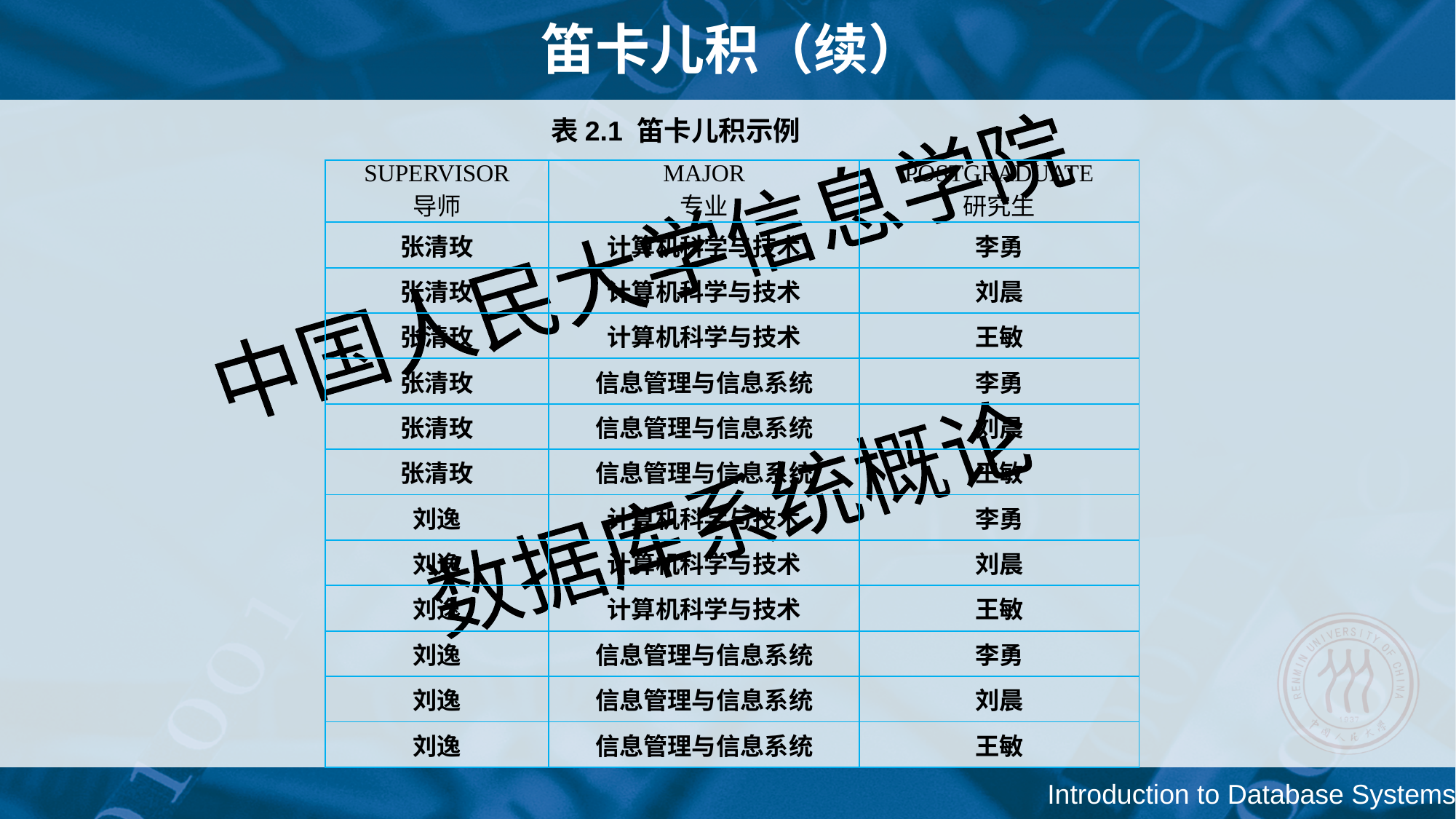

笛卡儿积（续）
表2.1 笛卡儿积示例
| SUPERVISOR 导师 | MAJOR 专业 | POSTGRADUATE 研究生 |
| --- | --- | --- |
| 张清玫 | 计算机科学与技术 | 李勇 |
| 张清玫 | 计算机科学与技术 | 刘晨 |
| 张清玫 | 计算机科学与技术 | 王敏 |
| 张清玫 | 信息管理与信息系统 | 李勇 |
| 张清玫 | 信息管理与信息系统 | 刘晨 |
| 张清玫 | 信息管理与信息系统 | 王敏 |
| 刘逸 | 计算机科学与技术 | 李勇 |
| 刘逸 | 计算机科学与技术 | 刘晨 |
| 刘逸 | 计算机科学与技术 | 王敏 |
| 刘逸 | 信息管理与信息系统 | 李勇 |
| 刘逸 | 信息管理与信息系统 | 刘晨 |
| 刘逸 | 信息管理与信息系统 | 王敏 |